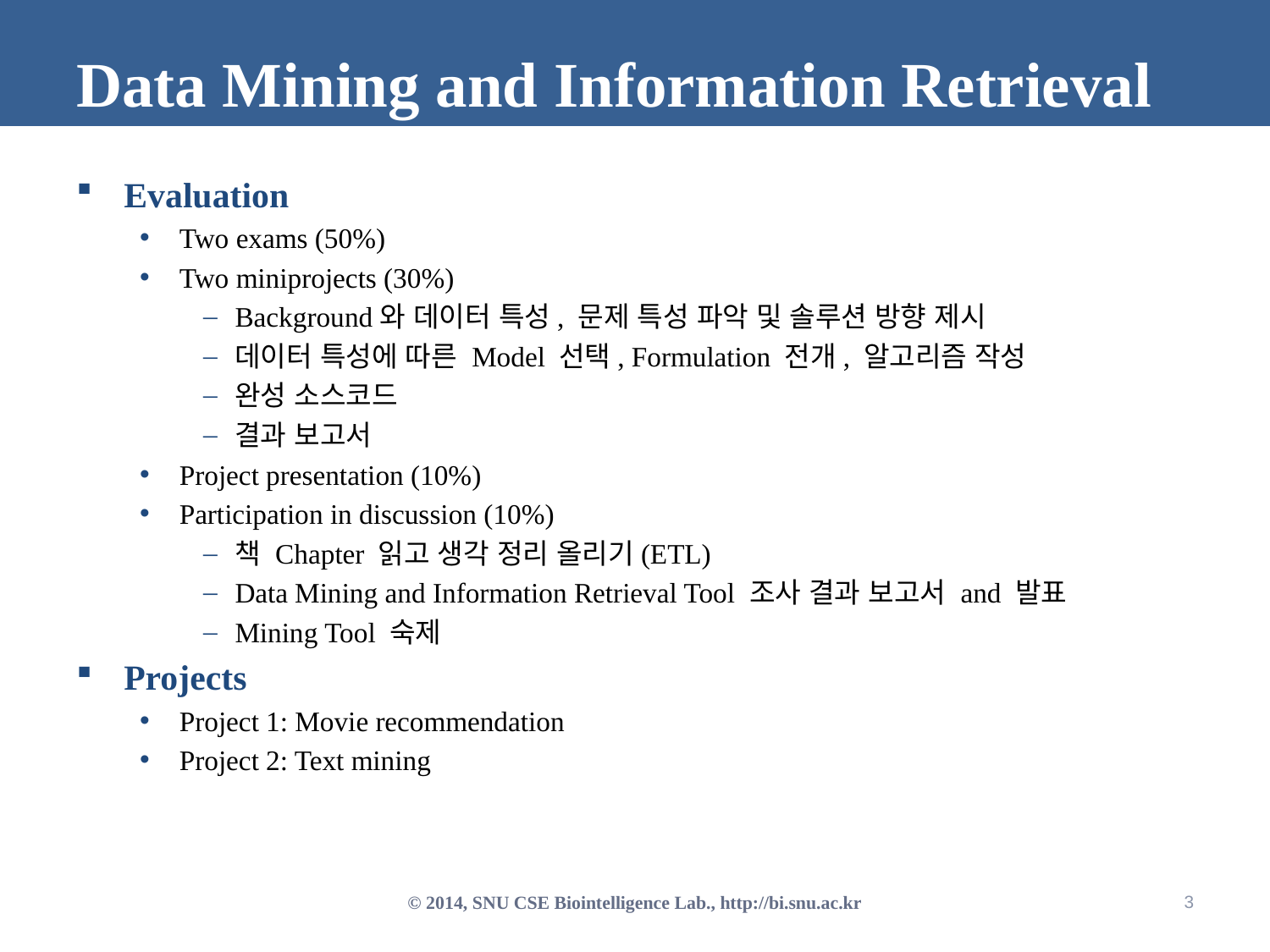

# Data Mining and Information Retrieval
Evaluation
Two exams (50%)
Two miniprojects (30%)
Background와 데이터 특성, 문제 특성 파악 및 솔루션 방향 제시
데이터 특성에 따른 Model 선택, Formulation 전개, 알고리즘 작성
완성 소스코드
결과 보고서
Project presentation (10%)
Participation in discussion (10%)
책 Chapter 읽고 생각 정리 올리기(ETL)
Data Mining and Information Retrieval Tool 조사 결과 보고서 and 발표
Mining Tool 숙제
Projects
Project 1: Movie recommendation
Project 2: Text mining
© 2014, SNU CSE Biointelligence Lab., http://bi.snu.ac.kr
3